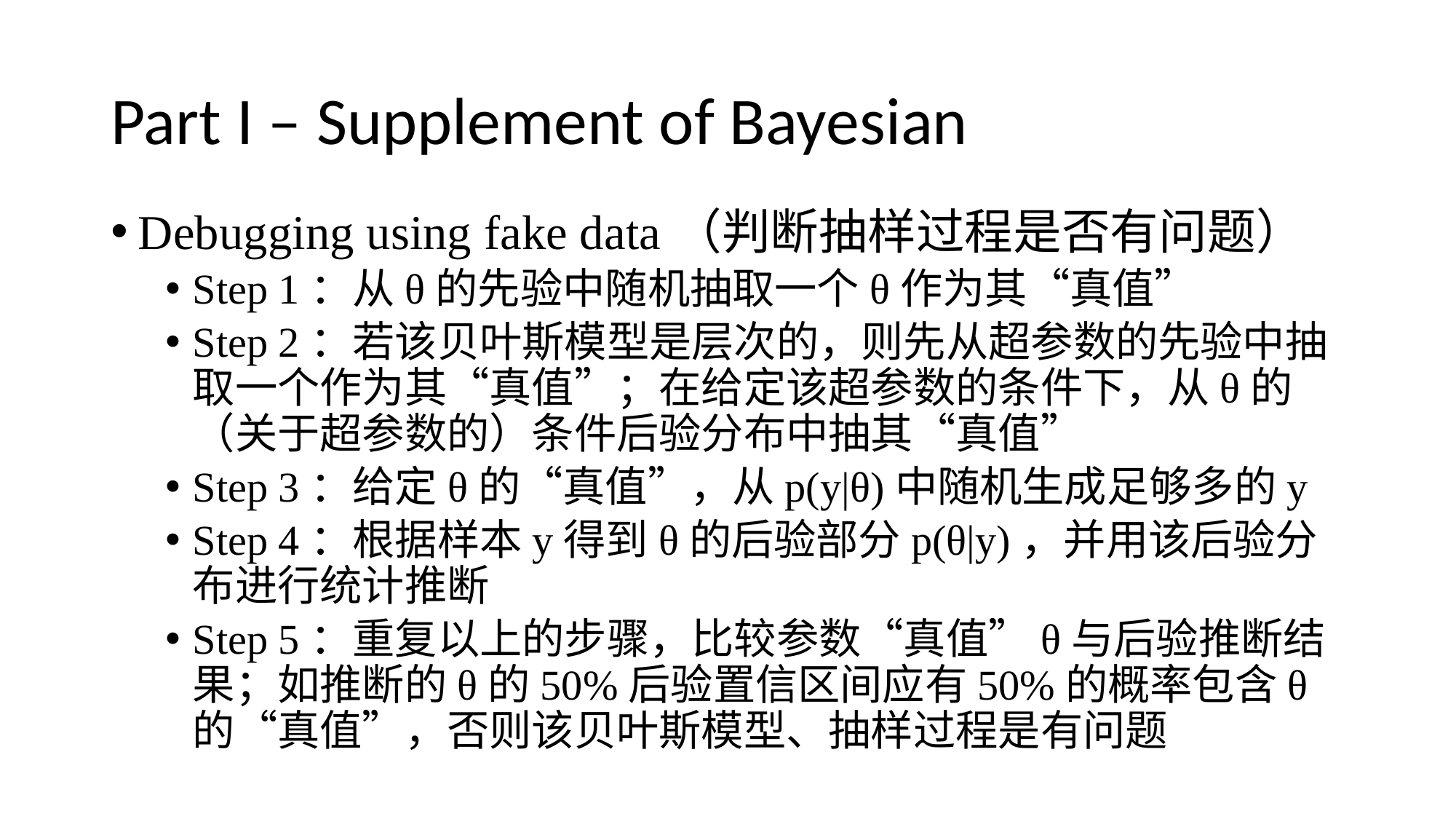

# Part I – Supplement of Bayesian
Debugging using fake data（判断抽样过程是否有问题）
Step 1：从θ的先验中随机抽取一个θ作为其“真值”
Step 2：若该贝叶斯模型是层次的，则先从超参数的先验中抽取一个作为其“真值”；在给定该超参数的条件下，从θ的（关于超参数的）条件后验分布中抽其“真值”
Step 3：给定θ的“真值”，从p(y|θ)中随机生成足够多的y
Step 4：根据样本y得到θ的后验部分p(θ|y)，并用该后验分布进行统计推断
Step 5：重复以上的步骤，比较参数“真值”θ与后验推断结果；如推断的θ的50%后验置信区间应有50%的概率包含θ的“真值”，否则该贝叶斯模型、抽样过程是有问题